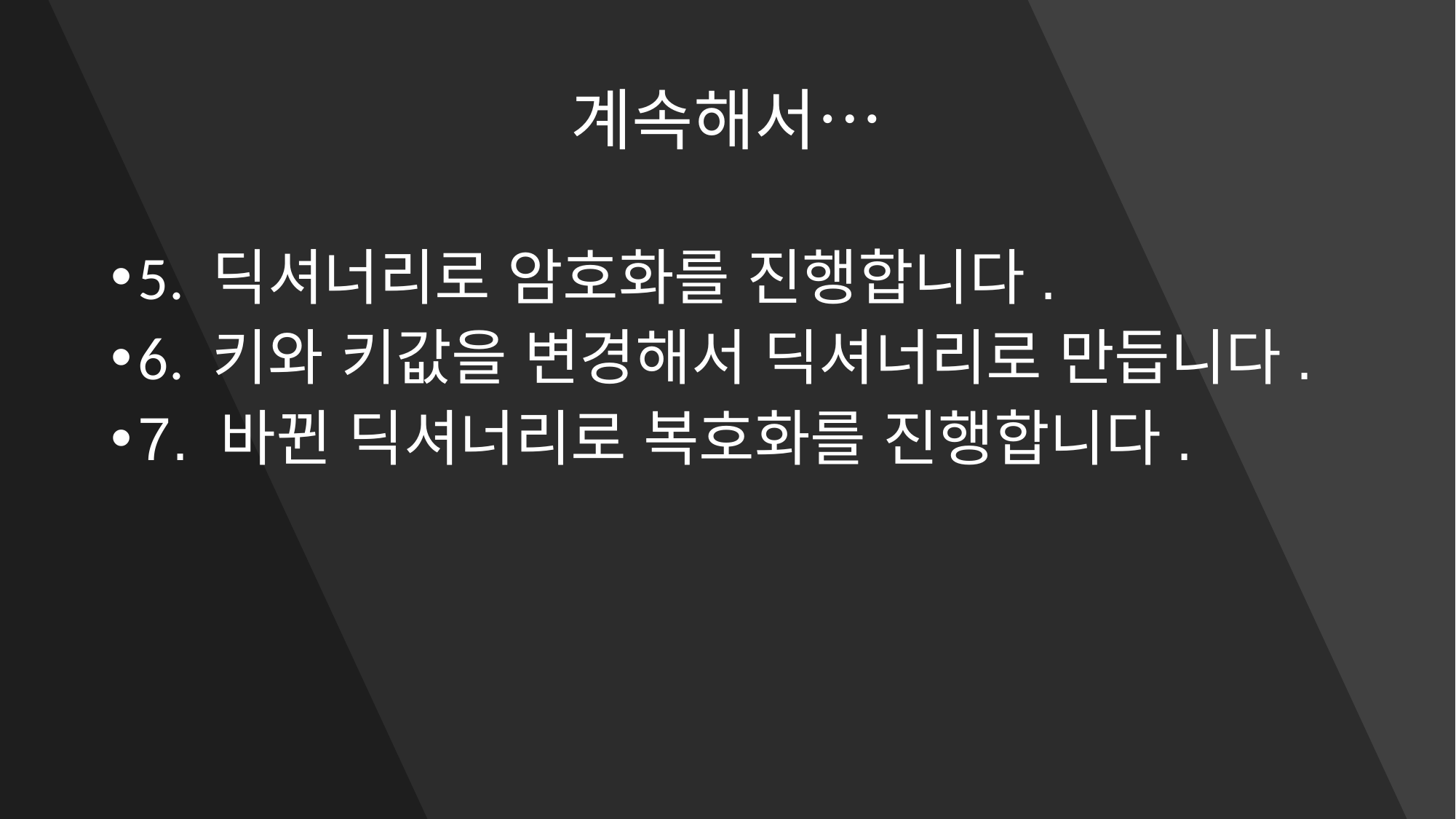

# 계속해서…
5. 딕셔너리로 암호화를 진행합니다.
6. 키와 키값을 변경해서 딕셔너리로 만듭니다.
7. 바뀐 딕셔너리로 복호화를 진행합니다.